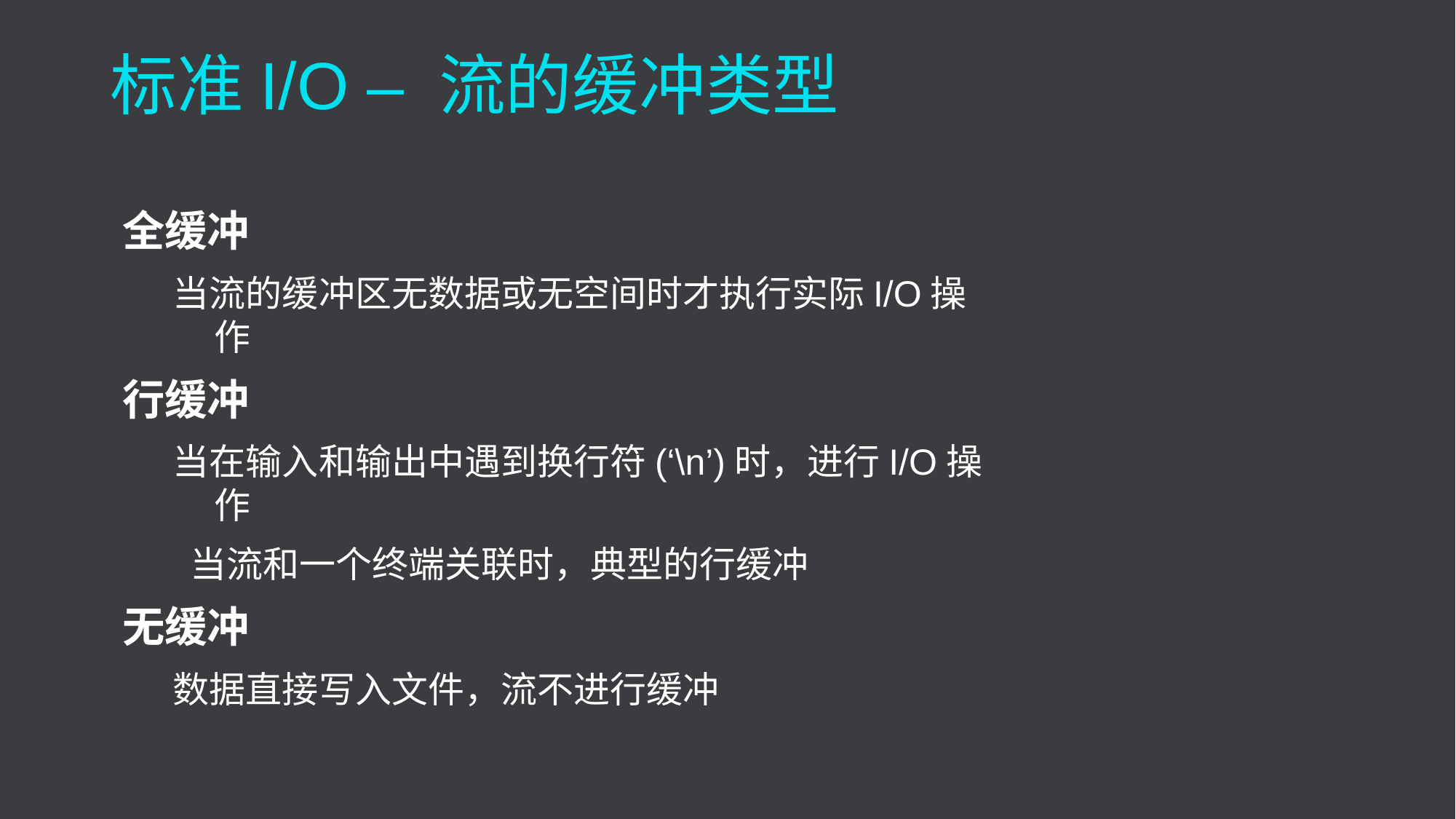

标准I/O – 流的缓冲类型

全缓冲
当流的缓冲区无数据或无空间时才执行实际I/O操作
行缓冲
当在输入和输出中遇到换行符(‘\n’)时，进行I/O操作
 当流和一个终端关联时，典型的行缓冲
无缓冲
数据直接写入文件，流不进行缓冲